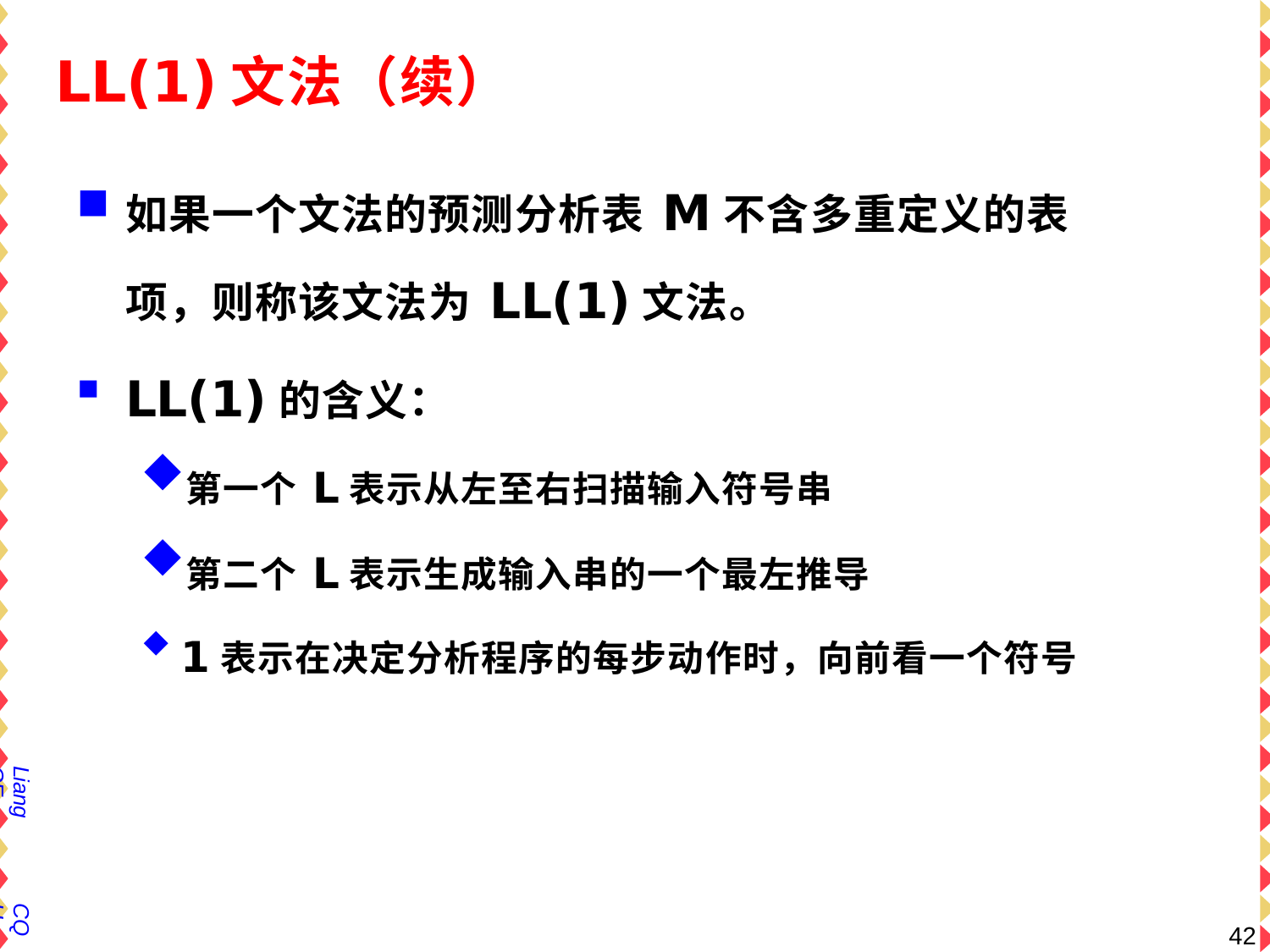

# LL(1)文法（续）
如果一个文法的预测分析表M不含多重定义的表 项，则称该文法为LL(1)文法。
LL(1)的含义：
第一个L表示从左至右扫描输入符号串
第二个L表示生成输入串的一个最左推导
1表示在决定分析程序的每步动作时，向前看一个符号
Liang GE
CQU
42